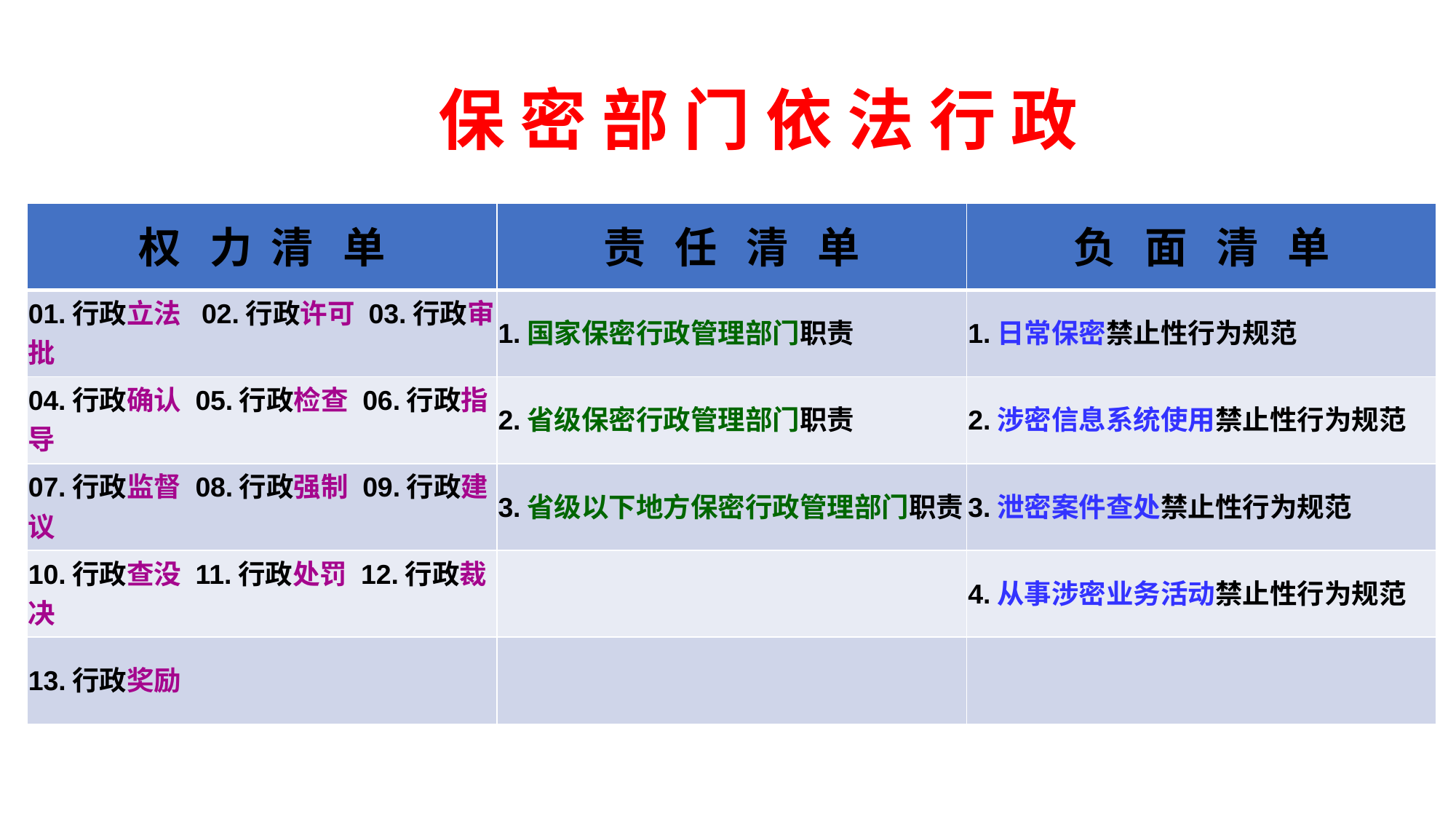

# 保 密 部 门 依 法 行 政
| 权 力 清 单 | 责 任 清 单 | 负 面 清 单 |
| --- | --- | --- |
| 01.行政立法 02.行政许可 03.行政审批 | 1.国家保密行政管理部门职责 | 1.日常保密禁止性行为规范 |
| 04.行政确认 05.行政检查 06.行政指导 | 2.省级保密行政管理部门职责 | 2.涉密信息系统使用禁止性行为规范 |
| 07.行政监督 08.行政强制 09.行政建议 | 3.省级以下地方保密行政管理部门职责 | 3.泄密案件查处禁止性行为规范 |
| 10.行政查没 11.行政处罚 12.行政裁决 |  | 4.从事涉密业务活动禁止性行为规范 |
| 13.行政奖励 |  |  |